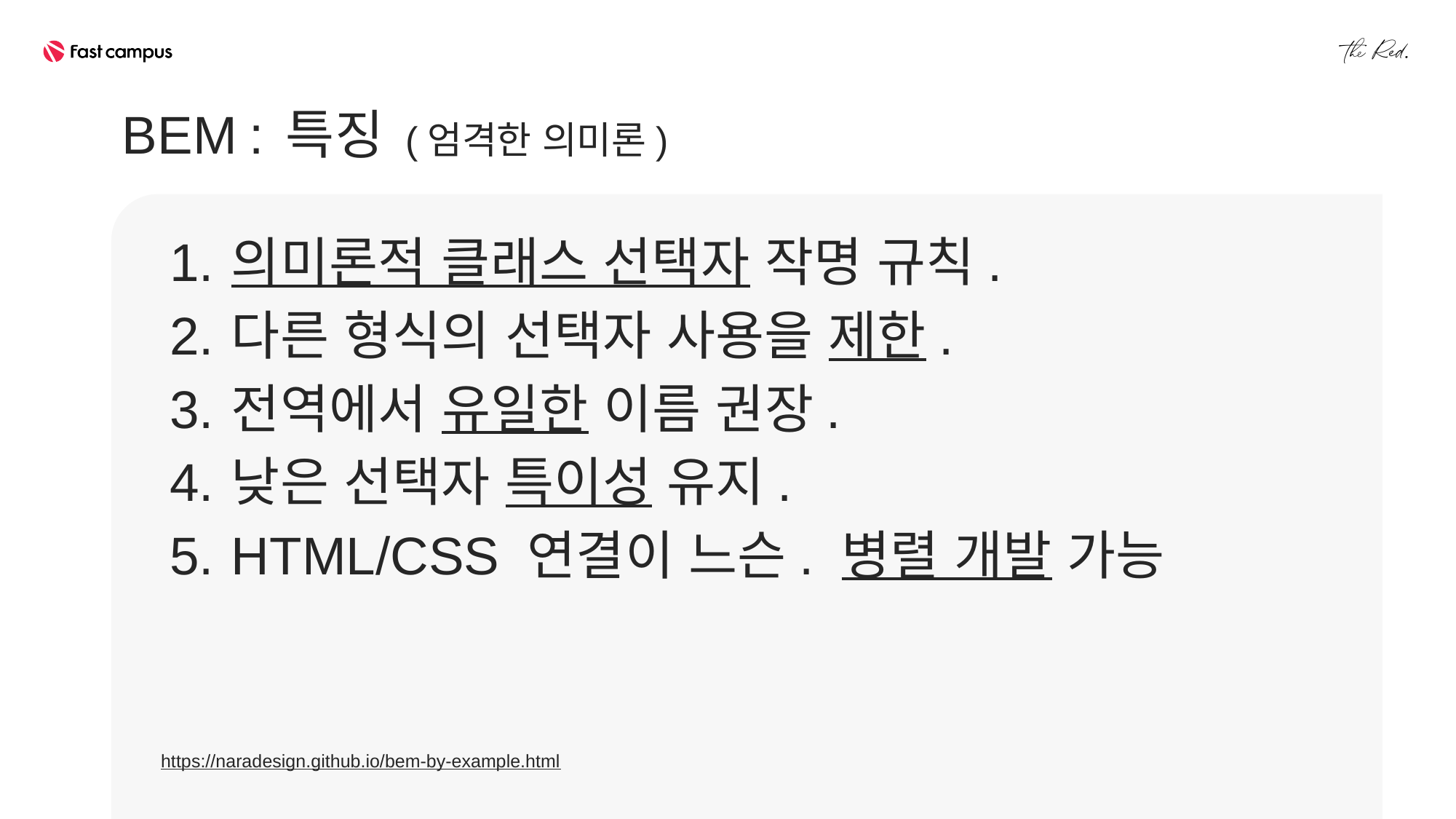

BEM : 특징 (엄격한 의미론)
의미론적 클래스 선택자 작명 규칙.
다른 형식의 선택자 사용을 제한.
전역에서 유일한 이름 권장.
낮은 선택자 특이성 유지.
HTML/CSS 연결이 느슨. 병렬 개발 가능
https://naradesign.github.io/bem-by-example.html